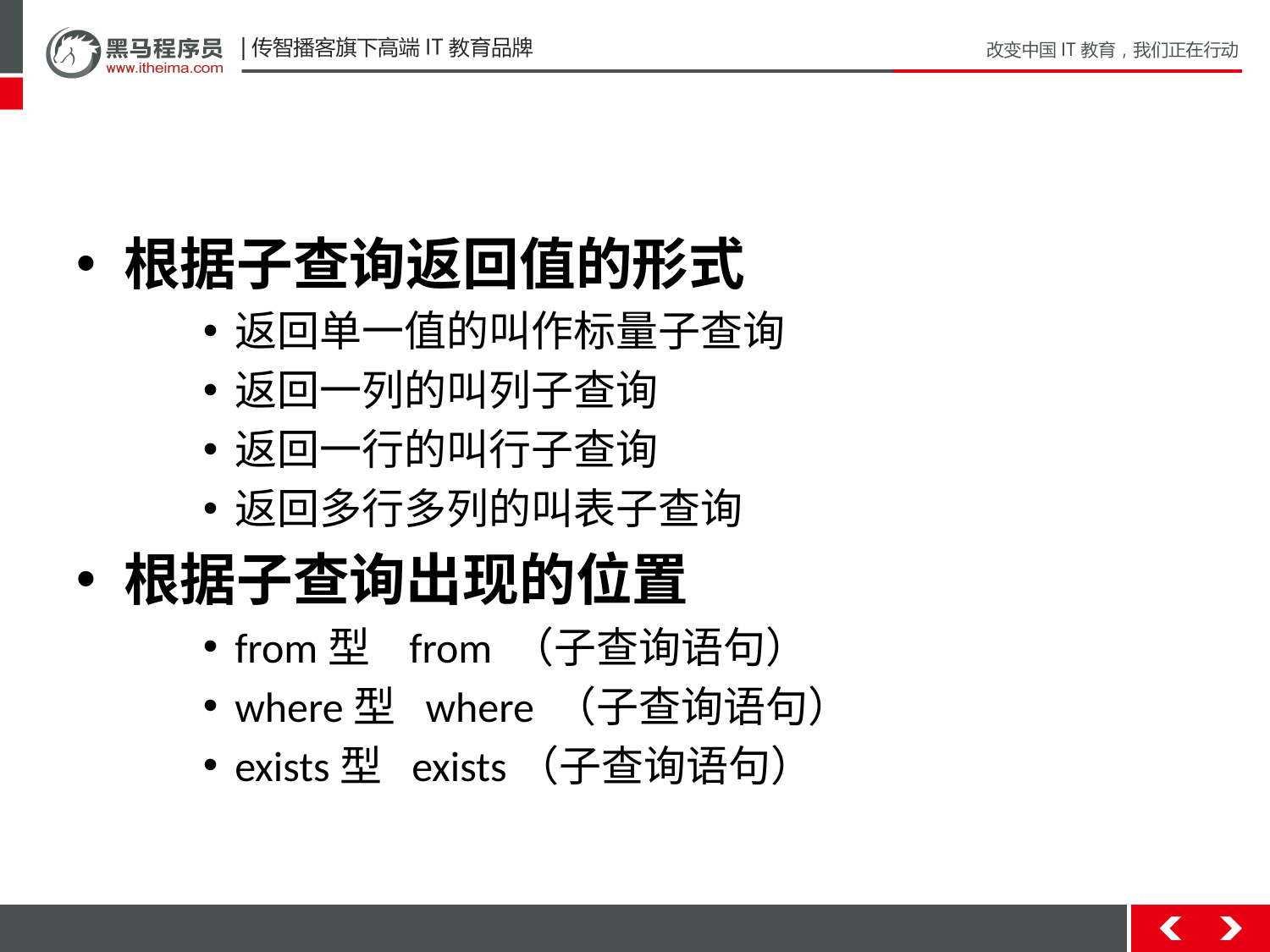

#
根据子查询返回值的形式
返回单一值的叫作标量子查询
返回一列的叫列子查询
返回一行的叫行子查询
返回多行多列的叫表子查询
根据子查询出现的位置
from型   from （子查询语句）
where型  where （子查询语句）
exists型  exists（子查询语句）